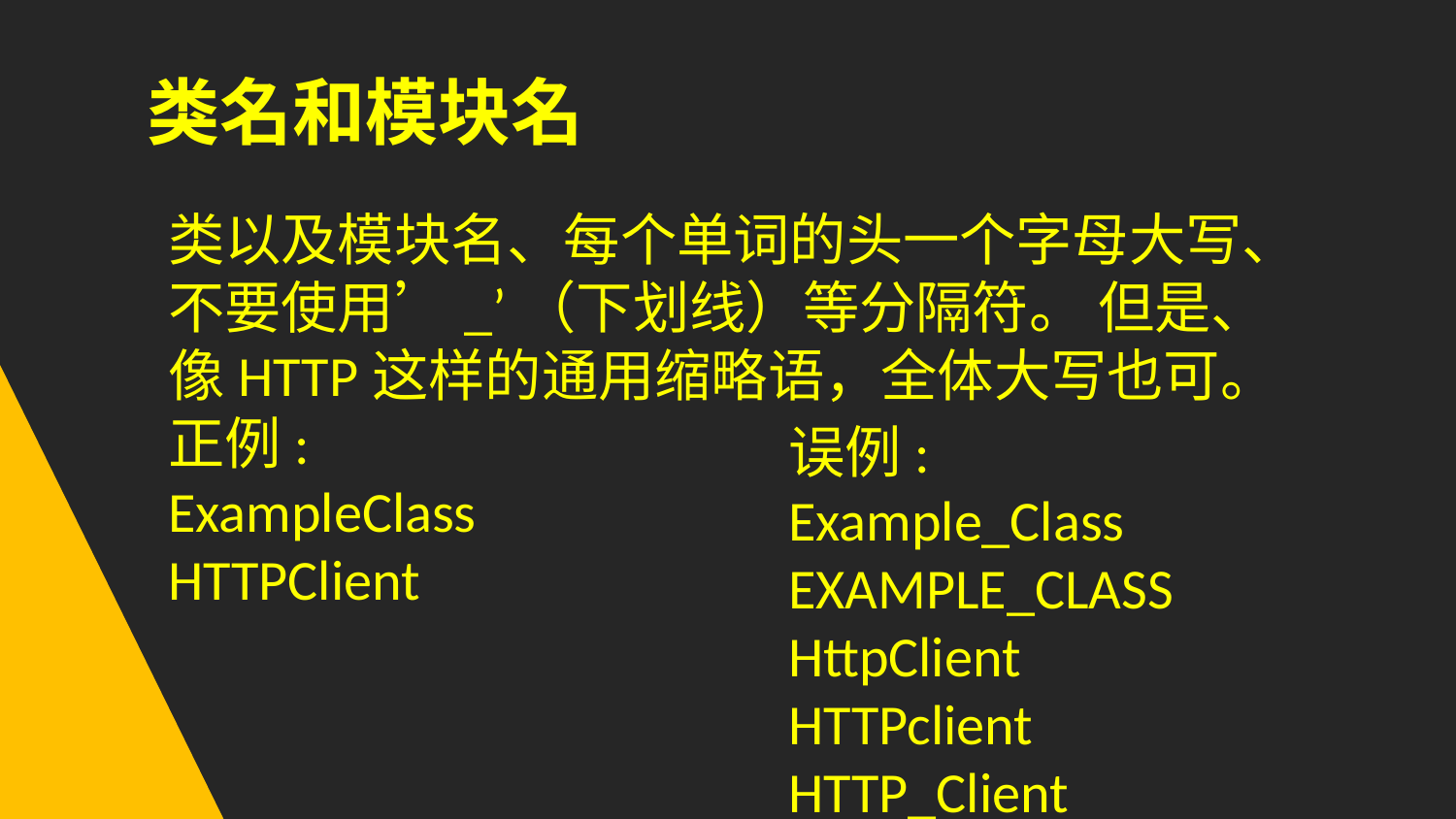

类名和模块名
类以及模块名、每个单词的头一个字母大写、不要使用’_’（下划线）等分隔符。 但是、像HTTP这样的通用缩略语，全体大写也可。
正例:
ExampleClass
HTTPClient

误例:
Example_Class
EXAMPLE_CLASS
HttpClient
HTTPclient
HTTP_Client